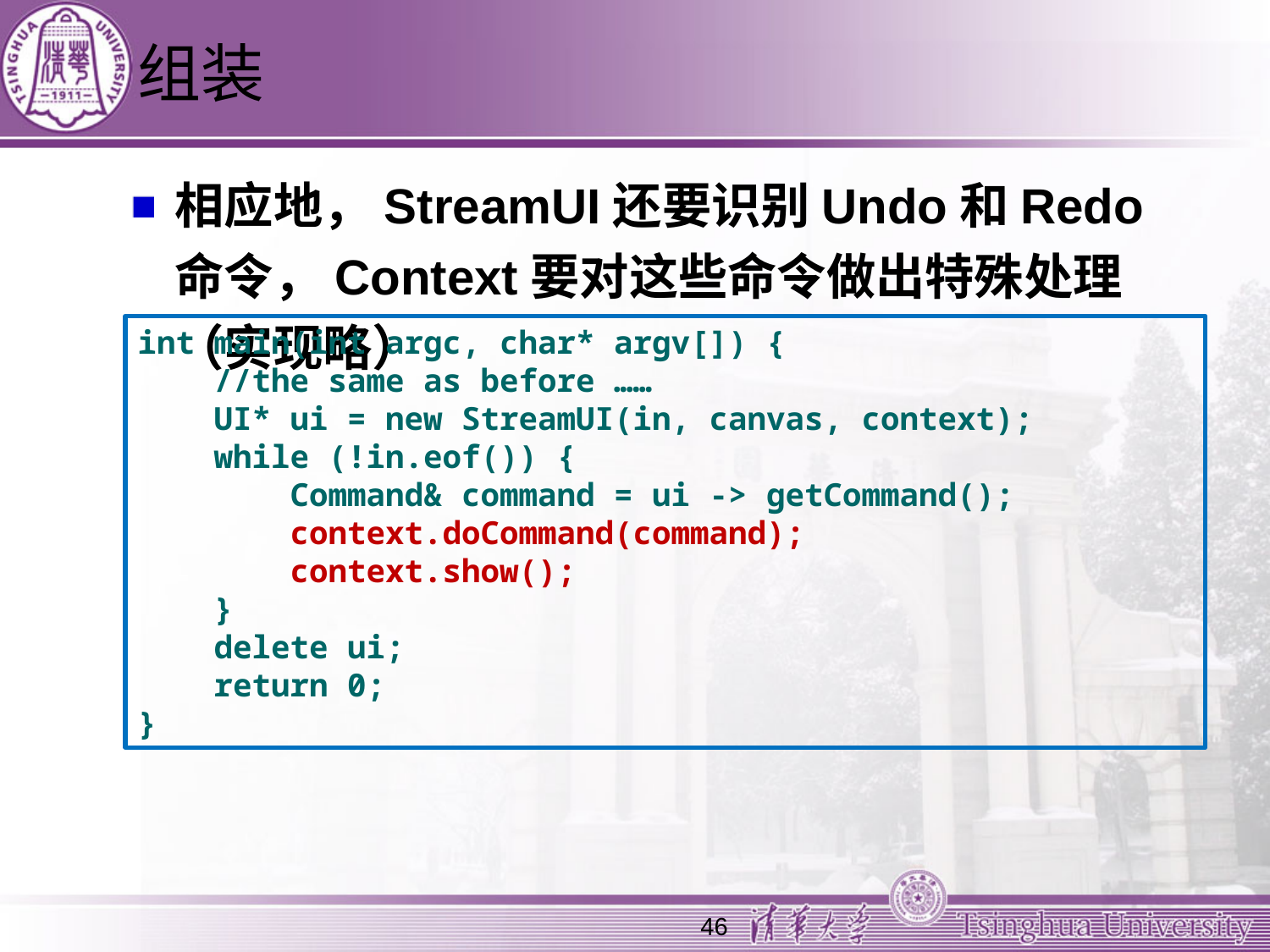

# 组装
相应地，StreamUI还要识别Undo和Redo命令，Context要对这些命令做出特殊处理（实现略）
int main(int argc, char* argv[]) {
    //the same as before ……
    UI* ui = new StreamUI(in, canvas, context);
    while (!in.eof()) {
        Command& command = ui -> getCommand();
        context.doCommand(command);
        context.show();
    }
    delete ui;
    return 0;
}
46